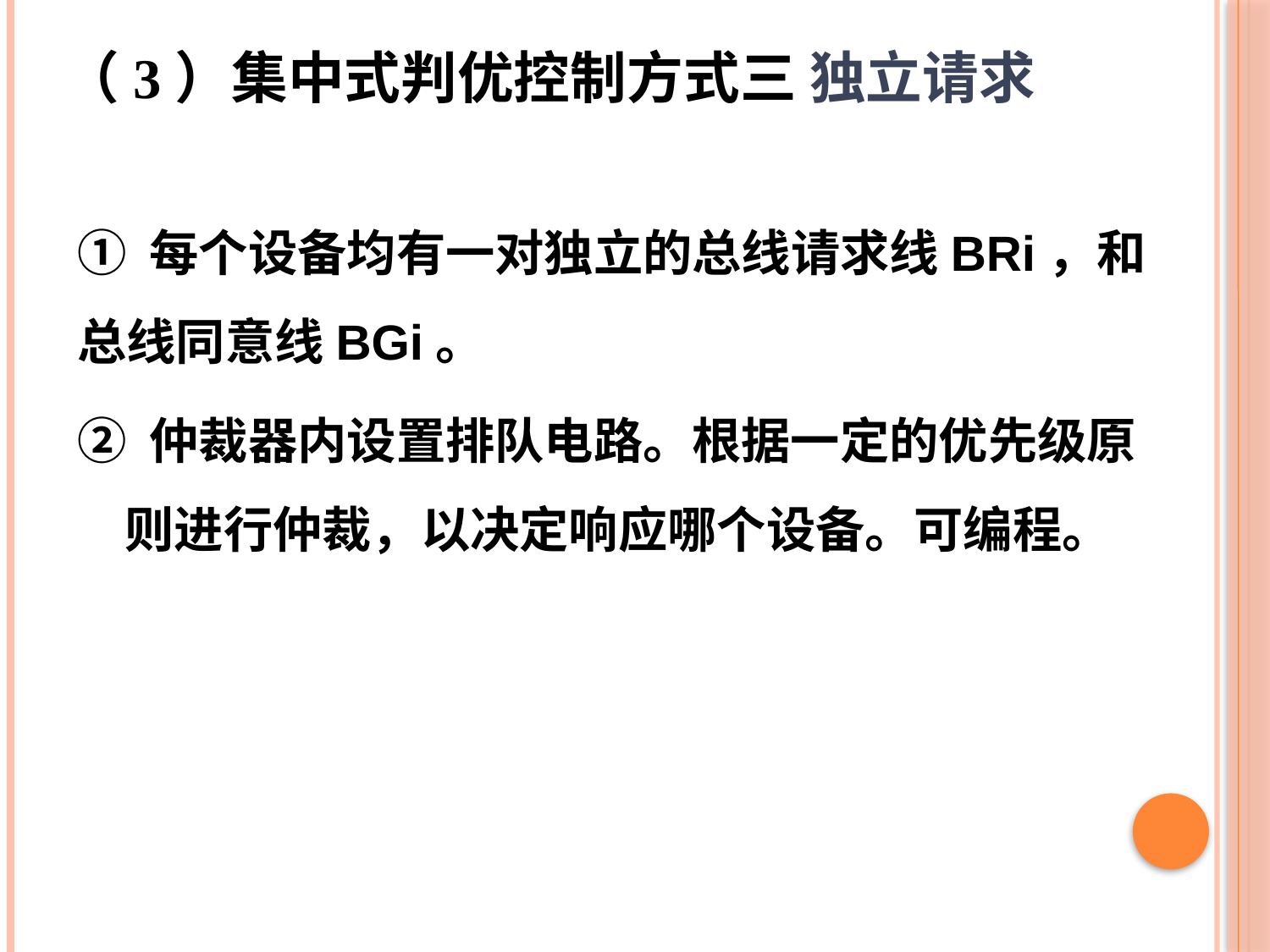

（3）集中式判优控制方式三 独立请求
① 每个设备均有一对独立的总线请求线BRi，和总线同意线BGi。
② 仲裁器内设置排队电路。根据一定的优先级原则进行仲裁，以决定响应哪个设备。可编程。